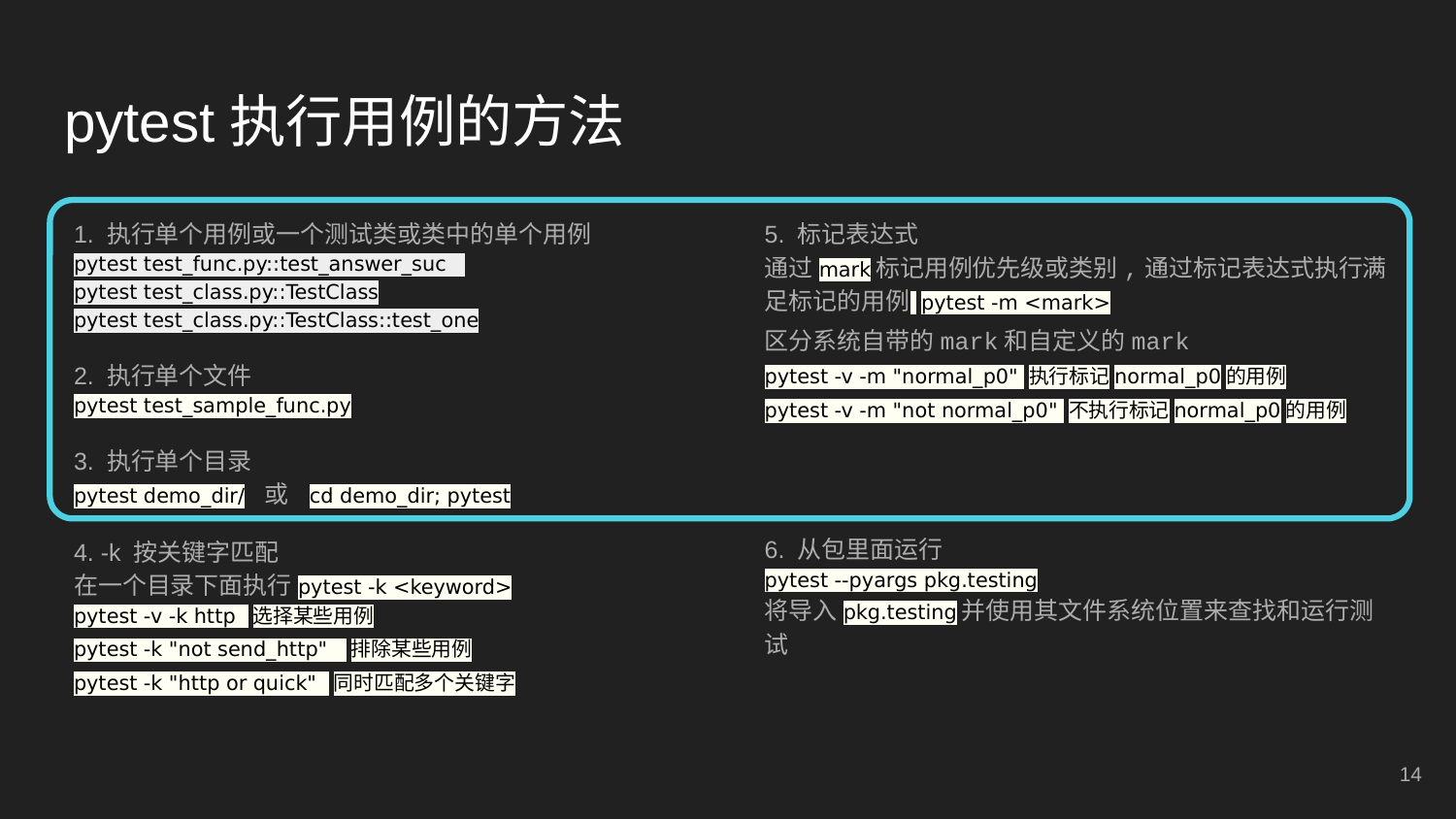

# pytest执行用例的方法

1. 执行单个用例或一个测试类或类中的单个用例
pytest test_func.py::test_answer_suc
pytest test_class.py::TestClass
pytest test_class.py::TestClass::test_one
2. 执行单个文件
pytest test_sample_func.py
3. 执行单个目录
pytest demo_dir/ 或 cd demo_dir; pytest
4. -k 按关键字匹配
在一个目录下面执行pytest -k <keyword>
pytest -v -k http  选择某些用例
pytest -k "not send_http"   排除某些用例
pytest -k "http or quick"  同时匹配多个关键字

5. 标记表达式
通过mark标记用例优先级或类别,通过标记表达式执行满足标记的用例 pytest -m <mark>
区分系统自带的mark和自定义的mark
pytest -v -m "normal_p0" 执行标记normal_p0的用例
pytest -v -m "not normal_p0" 不执行标记normal_p0的用例

6. 从包里面运行
pytest --pyargs pkg.testing
将导入pkg.testing并使用其文件系统位置来查找和运行测试
14